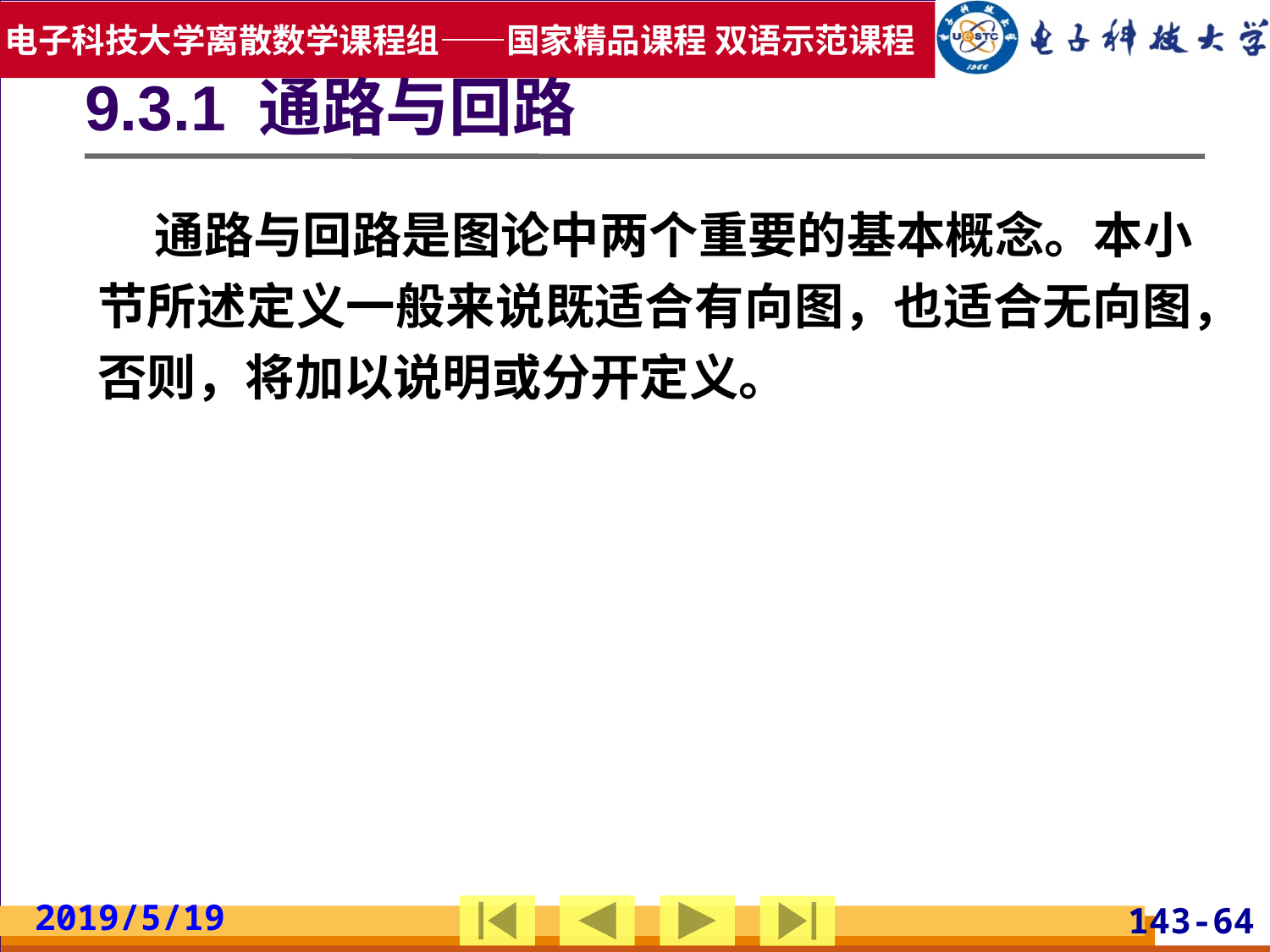

9.3.1 通路与回路
    通路与回路是图论中两个重要的基本概念。本小节所述定义一般来说既适合有向图，也适合无向图，否则，将加以说明或分开定义。
2019/5/19